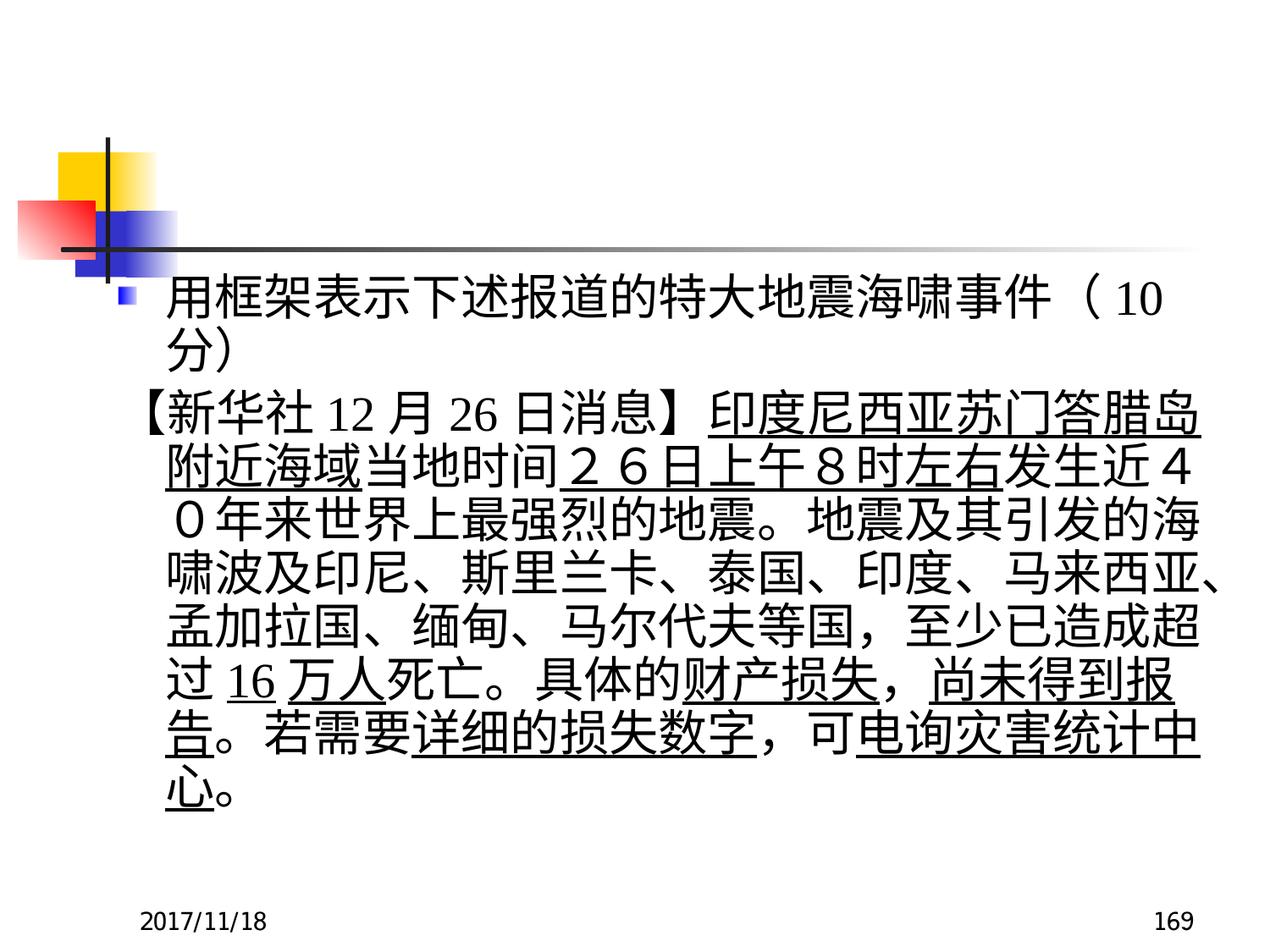

#
用框架表示下述报道的特大地震海啸事件（10分）
【新华社12月26日消息】印度尼西亚苏门答腊岛附近海域当地时间２６日上午８时左右发生近４０年来世界上最强烈的地震。地震及其引发的海啸波及印尼、斯里兰卡、泰国、印度、马来西亚、孟加拉国、缅甸、马尔代夫等国，至少已造成超过16万人死亡。具体的财产损失，尚未得到报告。若需要详细的损失数字，可电询灾害统计中心。
2017/11/18
169